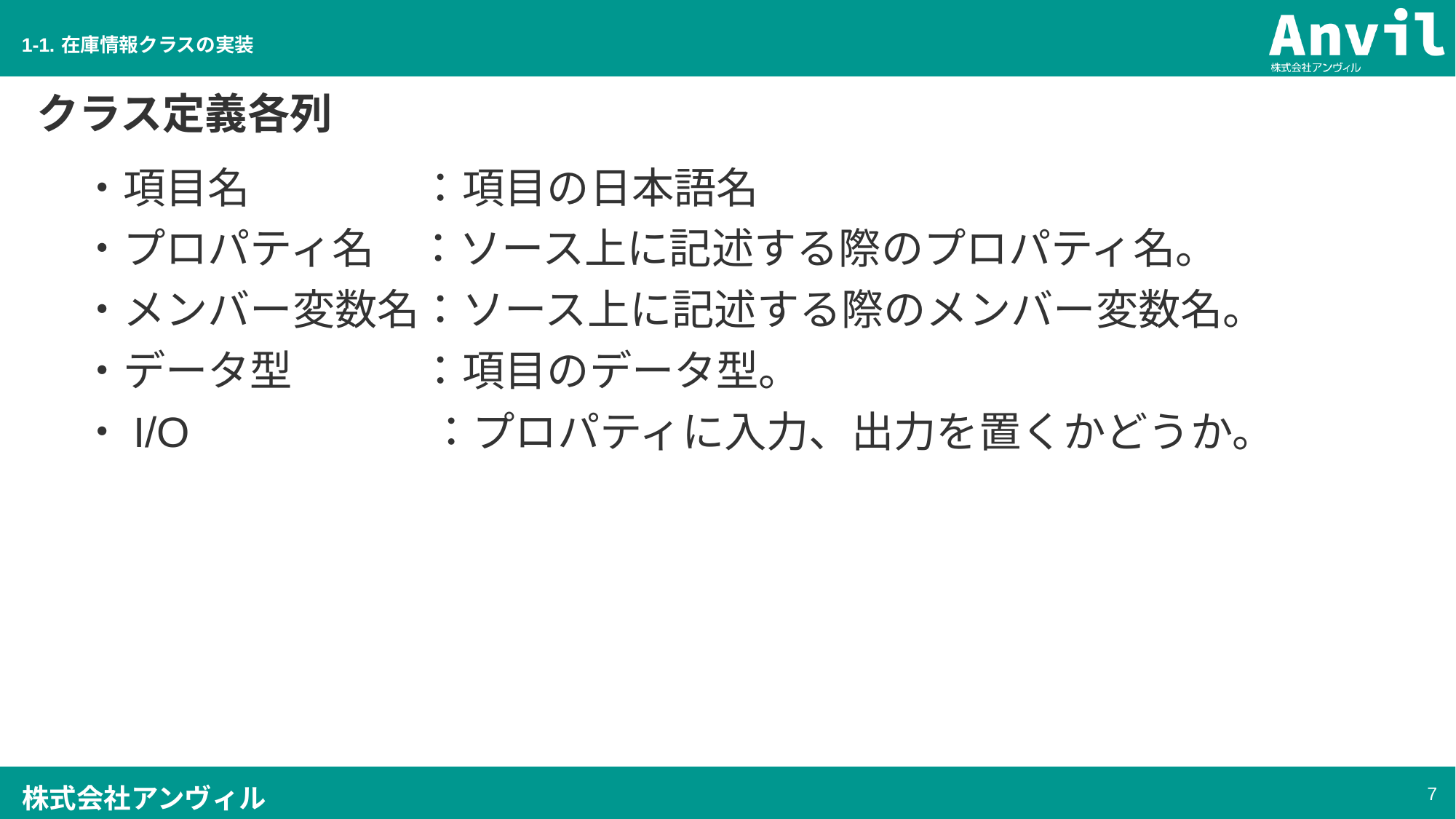

# 1-1. 在庫情報クラスの実装
クラス定義各列

・項目名　　　　：項目の日本語名
・プロパティ名　：ソース上に記述する際のプロパティ名。
・メンバー変数名：ソース上に記述する際のメンバー変数名。
・データ型　　　：項目のデータ型。
・I/O		 ：プロパティに入力、出力を置くかどうか。
7